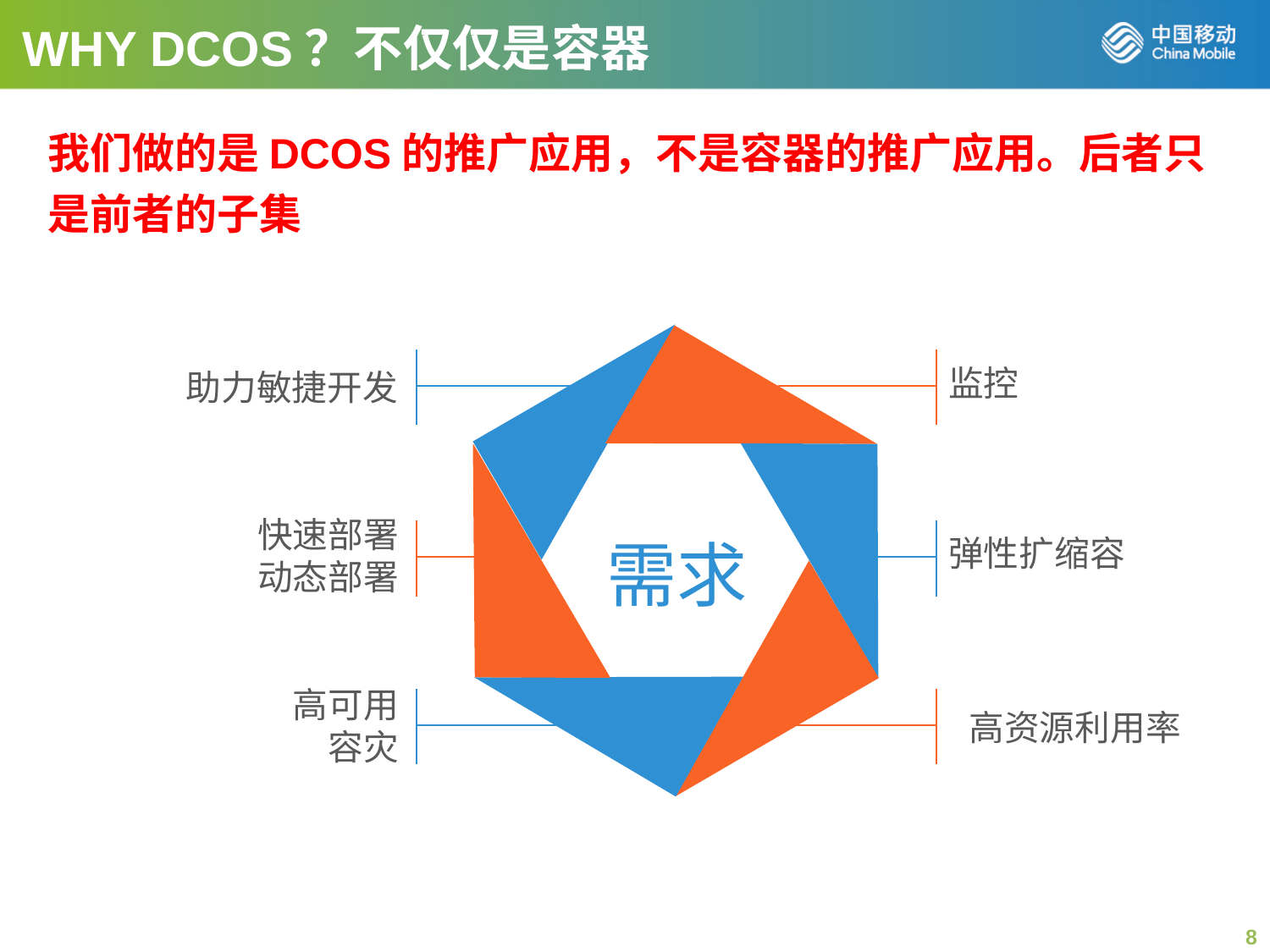

WHY DCOS？不仅仅是容器
我们做的是DCOS的推广应用，不是容器的推广应用。后者只是前者的子集

监控
助力敏捷开发
需求

快速部署
动态部署
弹性扩缩容

高可用
容灾

高资源利用率